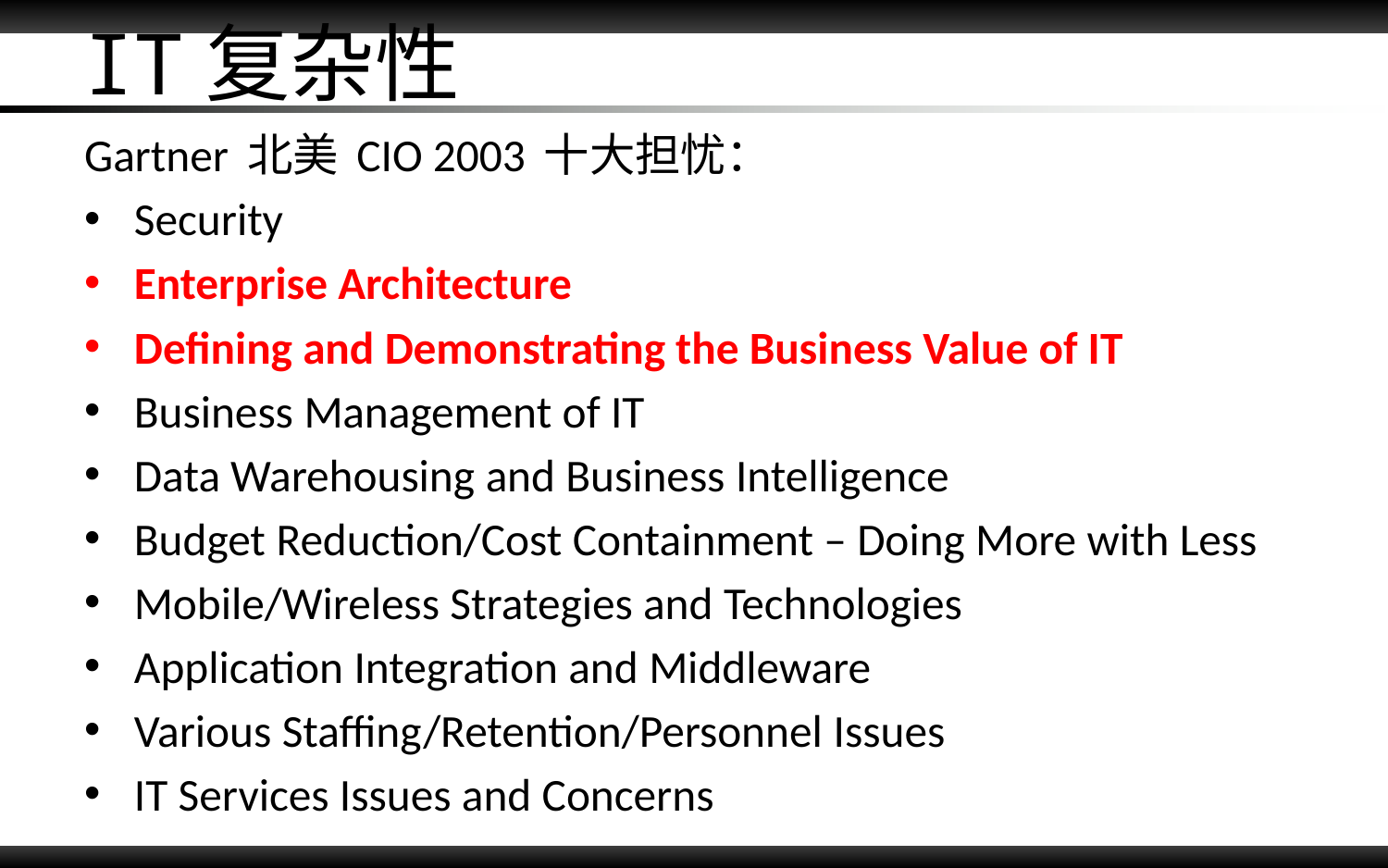

# IT复杂性
Gartner 北美 CIO 2003 十大担忧：
Security
Enterprise Architecture
Defining and Demonstrating the Business Value of IT
Business Management of IT
Data Warehousing and Business Intelligence
Budget Reduction/Cost Containment – Doing More with Less
Mobile/Wireless Strategies and Technologies
Application Integration and Middleware
Various Staffing/Retention/Personnel Issues
IT Services Issues and Concerns